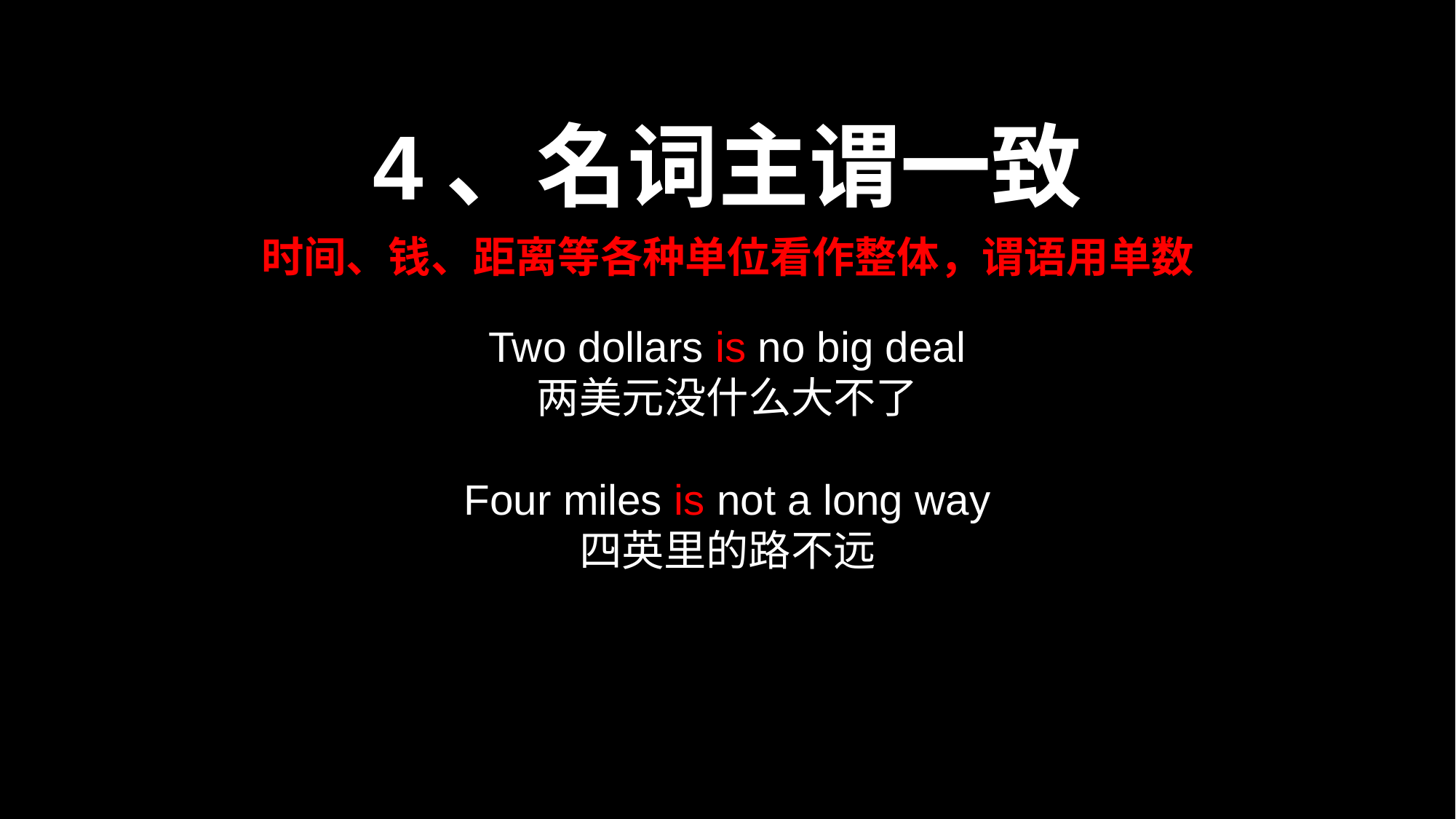

4、名词主谓一致
时间、钱、距离等各种单位看作整体，谓语用单数
Two dollars is no big deal
两美元没什么大不了

Four miles is not a long way
四英里的路不远